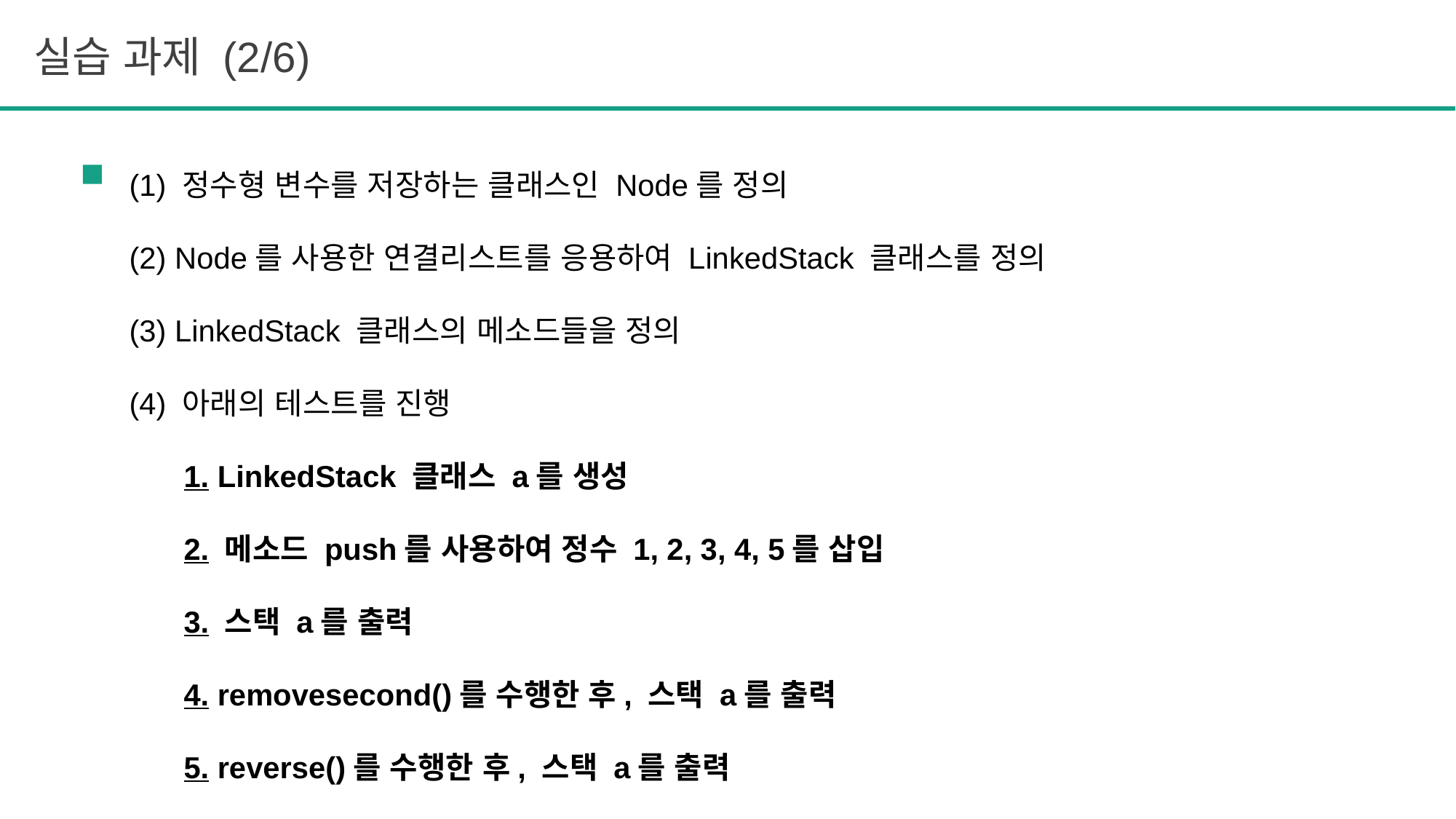

실습 과제 (2/6)
(1) 정수형 변수를 저장하는 클래스인 Node를 정의
(2) Node를 사용한 연결리스트를 응용하여 LinkedStack 클래스를 정의
(3) LinkedStack 클래스의 메소드들을 정의
(4) 아래의 테스트를 진행
1. LinkedStack 클래스 a를 생성
2. 메소드 push를 사용하여 정수 1, 2, 3, 4, 5를 삽입
3. 스택 a를 출력
4. removesecond()를 수행한 후, 스택 a를 출력
5. reverse()를 수행한 후, 스택 a를 출력